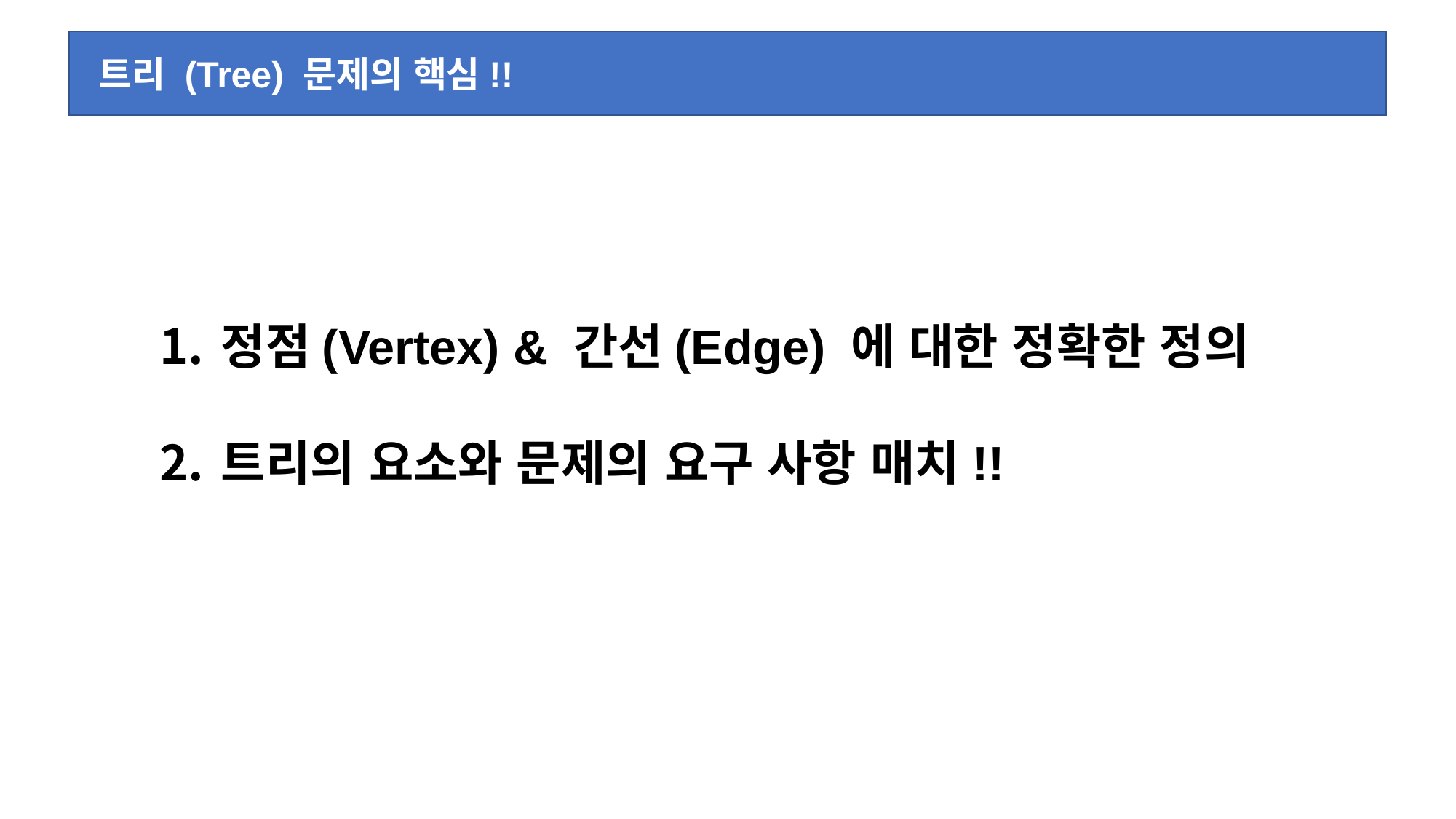

트리 (Tree) 문제의 핵심!!
정점(Vertex) & 간선(Edge) 에 대한 정확한 정의

트리의 요소와 문제의 요구 사항 매치!!